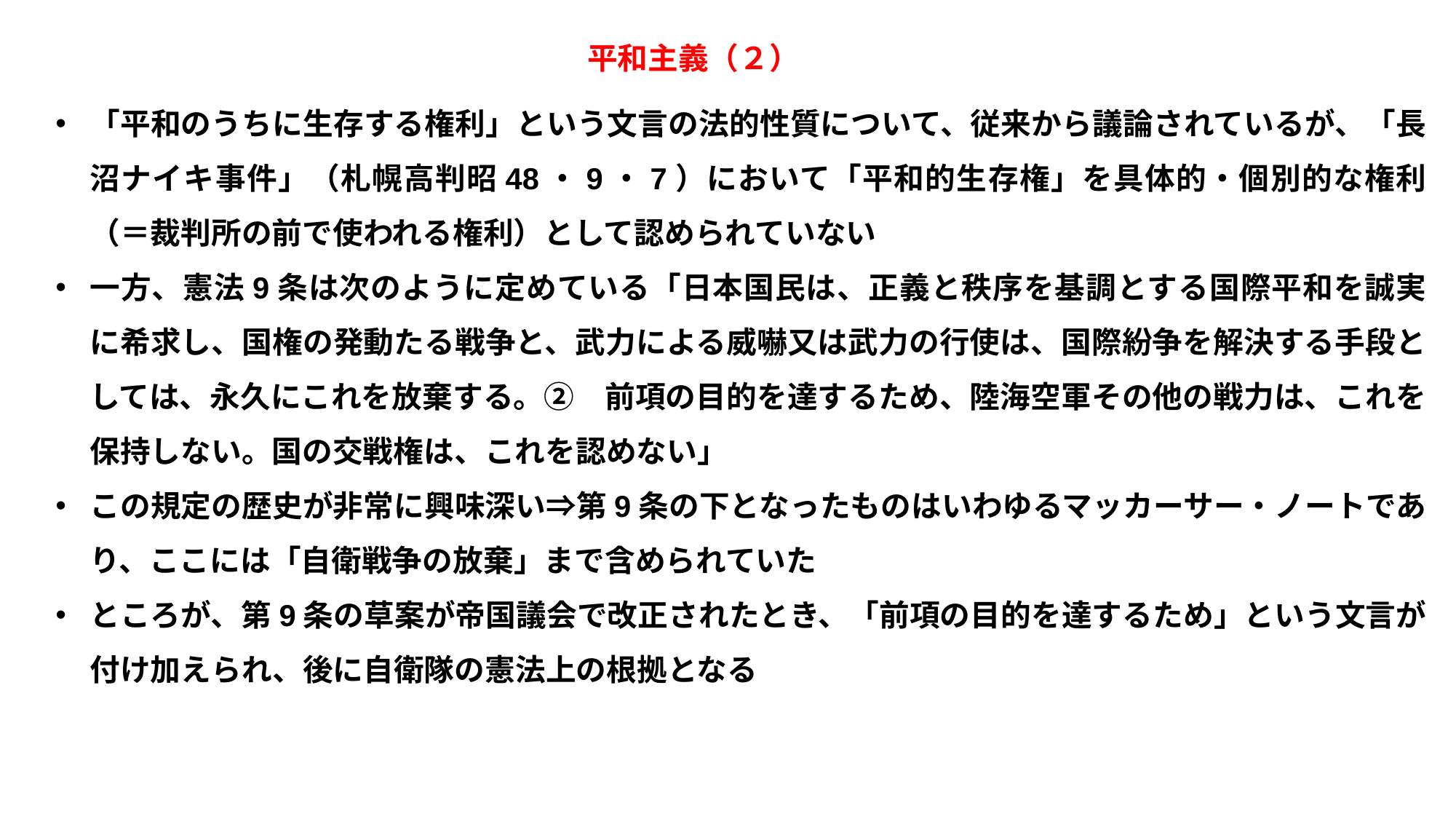

平和主義（２）
「平和のうちに生存する権利」という文言の法的性質について、従来から議論されているが、「長沼ナイキ事件」（札幌高判昭48・9・7）において「平和的生存権」を具体的・個別的な権利（＝裁判所の前で使われる権利）として認められていない
一方、憲法9条は次のように定めている「日本国民は、正義と秩序を基調とする国際平和を誠実に希求し、国権の発動たる戦争と、武力による威嚇又は武力の行使は、国際紛争を解決する手段としては、永久にこれを放棄する。②　前項の目的を達するため、陸海空軍その他の戦力は、これを保持しない。国の交戦権は、これを認めない」
この規定の歴史が非常に興味深い⇒第9条の下となったものはいわゆるマッカーサー・ノートであり、ここには「自衛戦争の放棄」まで含められていた
ところが、第9条の草案が帝国議会で改正されたとき、「前項の目的を達するため」という文言が付け加えられ、後に自衛隊の憲法上の根拠となる